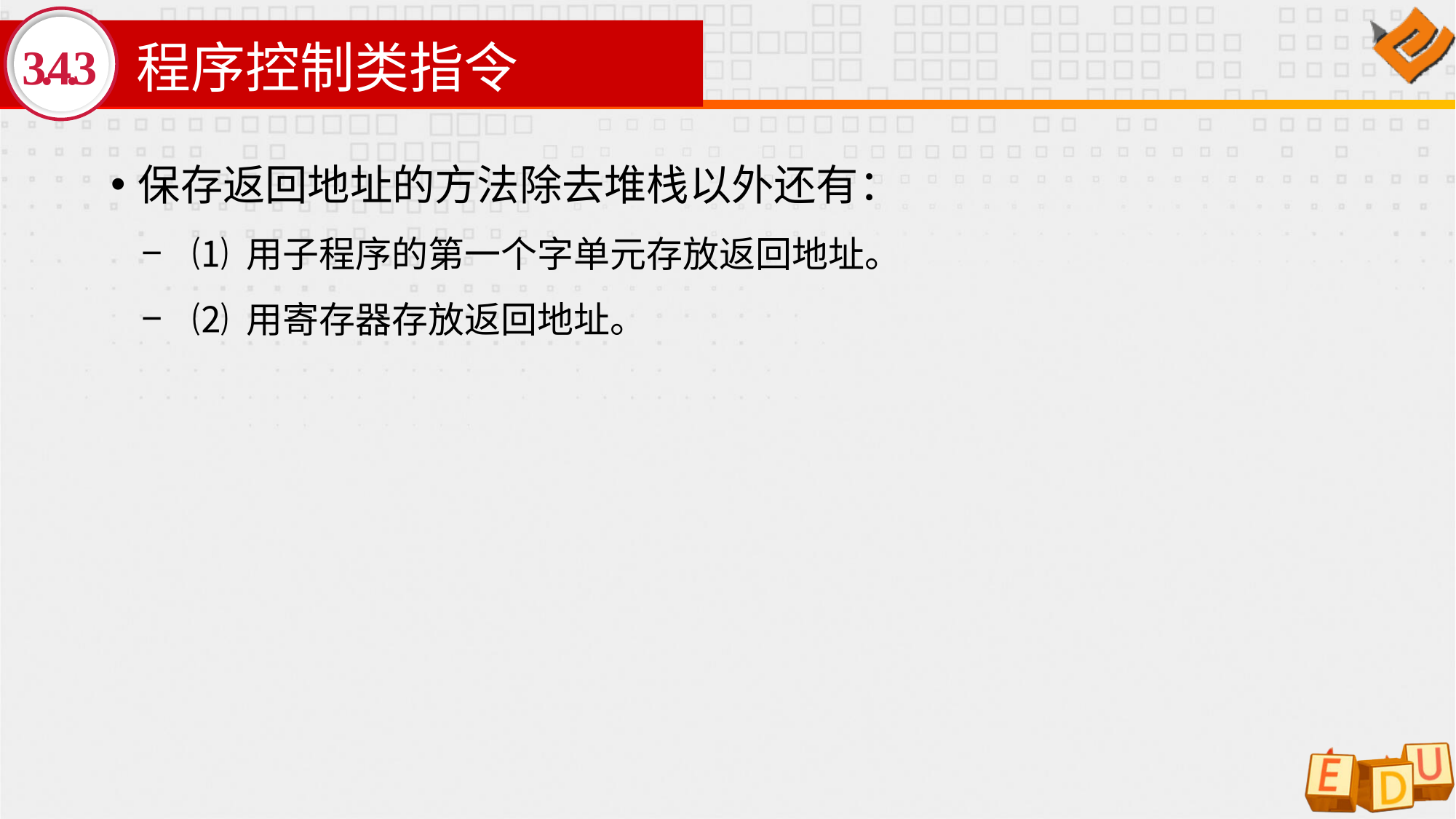

# 程序控制类指令
3.4.3
保存返回地址的方法除去堆栈以外还有：
⑴ 用子程序的第一个字单元存放返回地址。
⑵ 用寄存器存放返回地址。